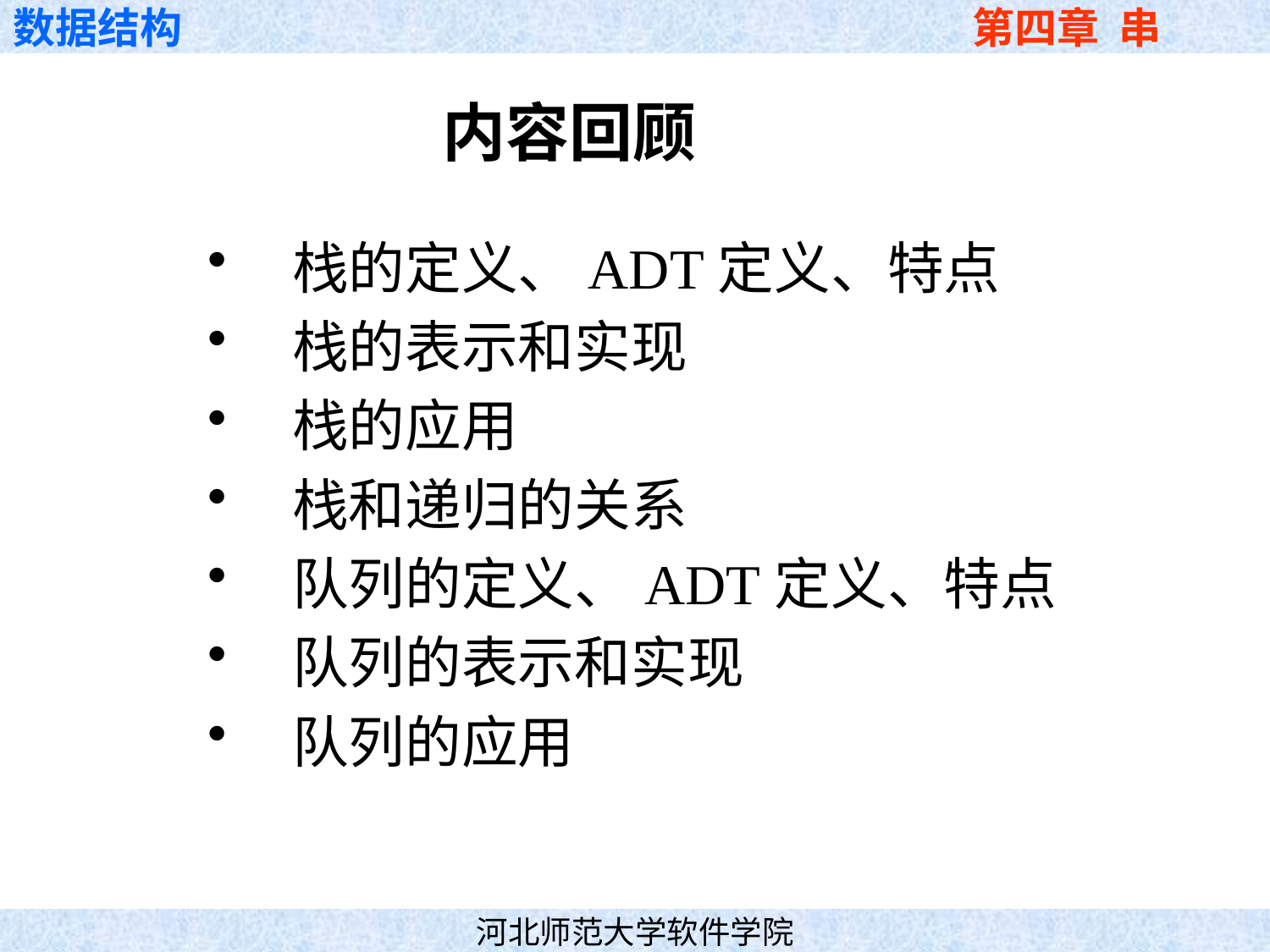

内容回顾
栈的定义、ADT定义、特点
栈的表示和实现
栈的应用
栈和递归的关系
队列的定义、ADT定义、特点
队列的表示和实现
队列的应用